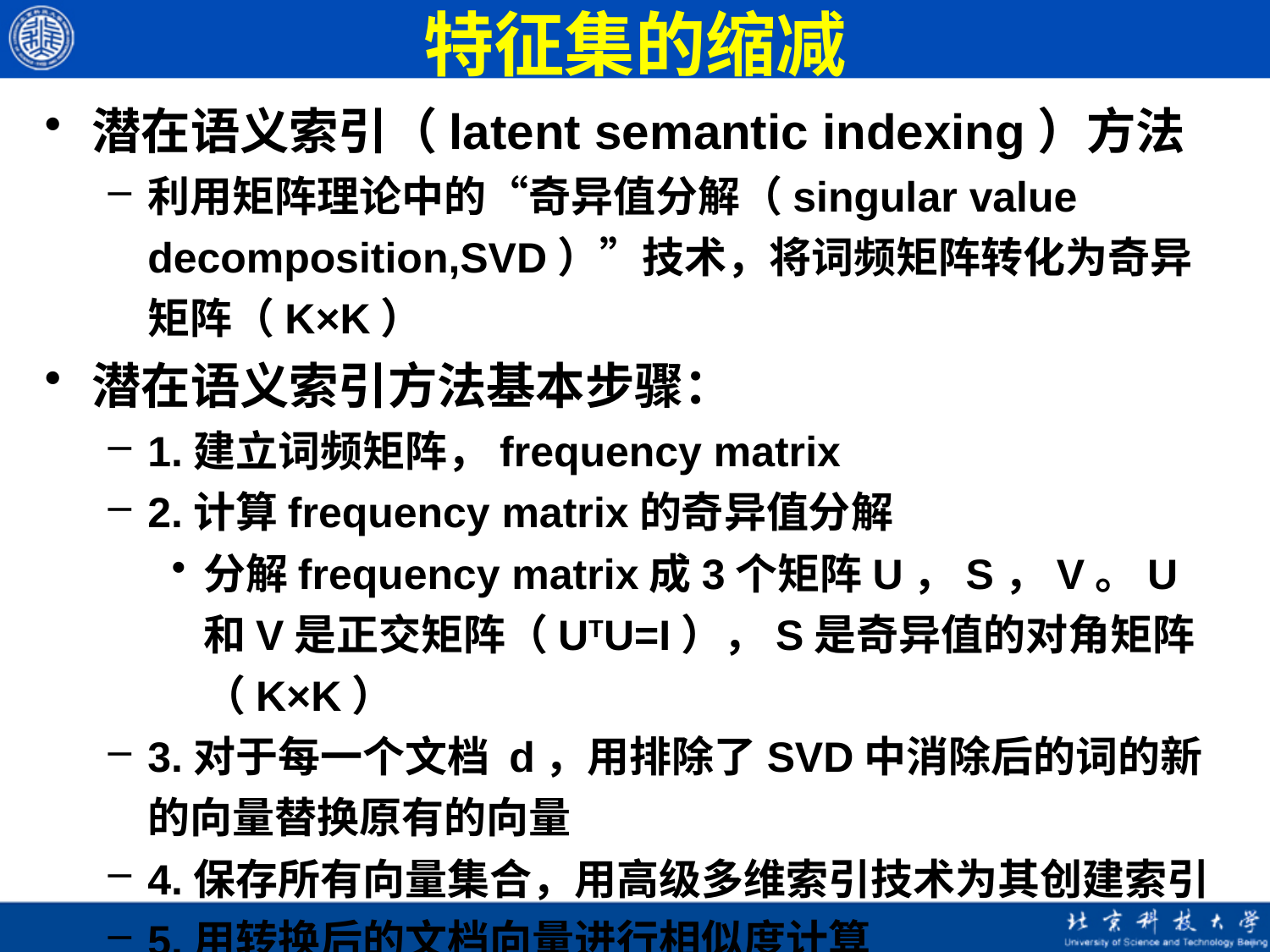

# 特征集的缩减
潜在语义索引（latent semantic indexing）方法
利用矩阵理论中的“奇异值分解（singular value decomposition,SVD）”技术，将词频矩阵转化为奇异矩阵（K×K）
潜在语义索引方法基本步骤：
1.建立词频矩阵，frequency matrix
2.计算frequency matrix的奇异值分解
分解frequency matrix成3个矩阵U，S，V。U和V是正交矩阵（UTU=I），S是奇异值的对角矩阵（K×K）
3.对于每一个文档 d，用排除了SVD中消除后的词的新的向量替换原有的向量
4.保存所有向量集合，用高级多维索引技术为其创建索引
5.用转换后的文档向量进行相似度计算
21